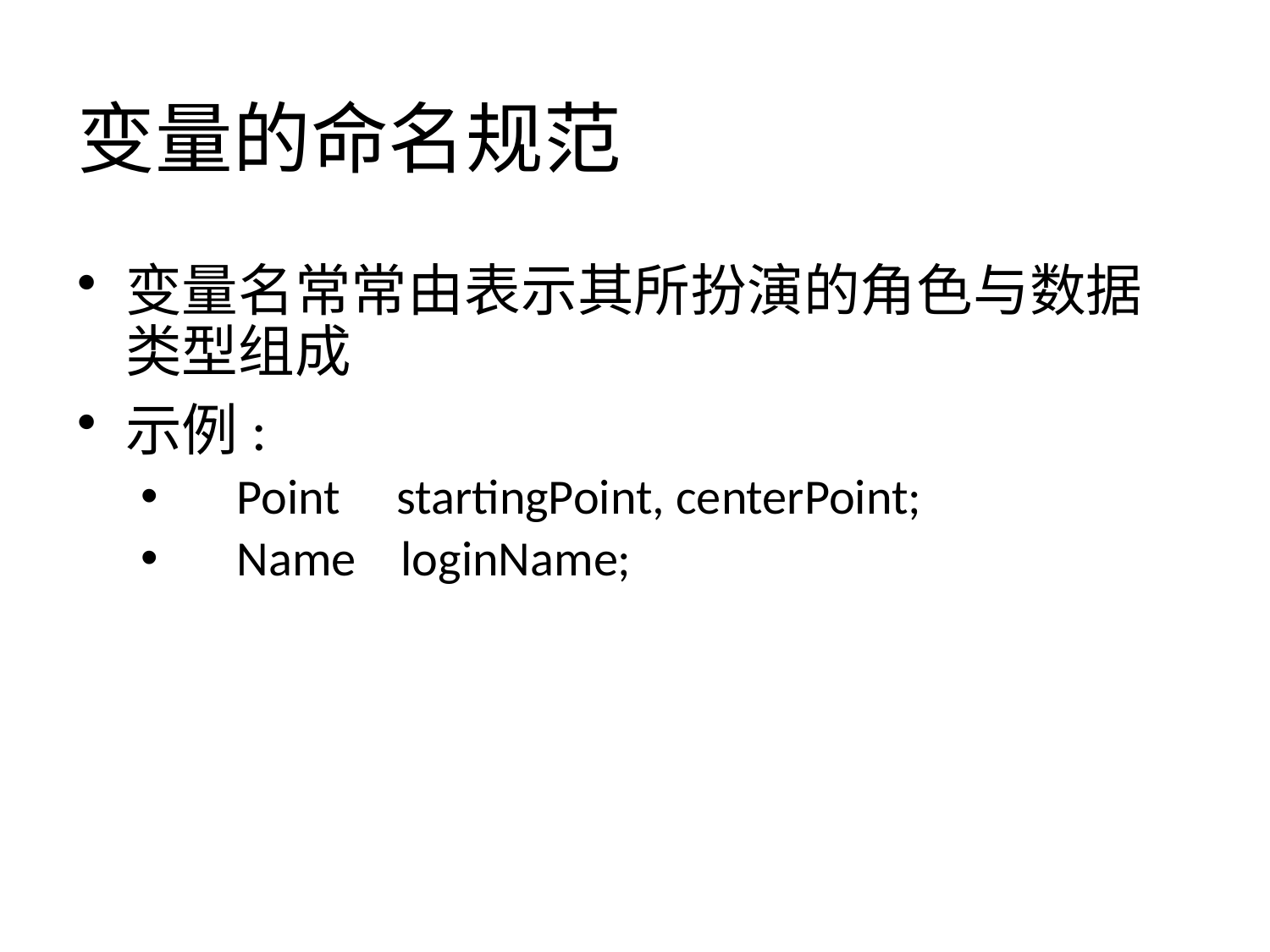

变量的命名规范
变量名常常由表示其所扮演的角色与数据类型组成
示例:
     Point     startingPoint, centerPoint;
     Name    loginName;